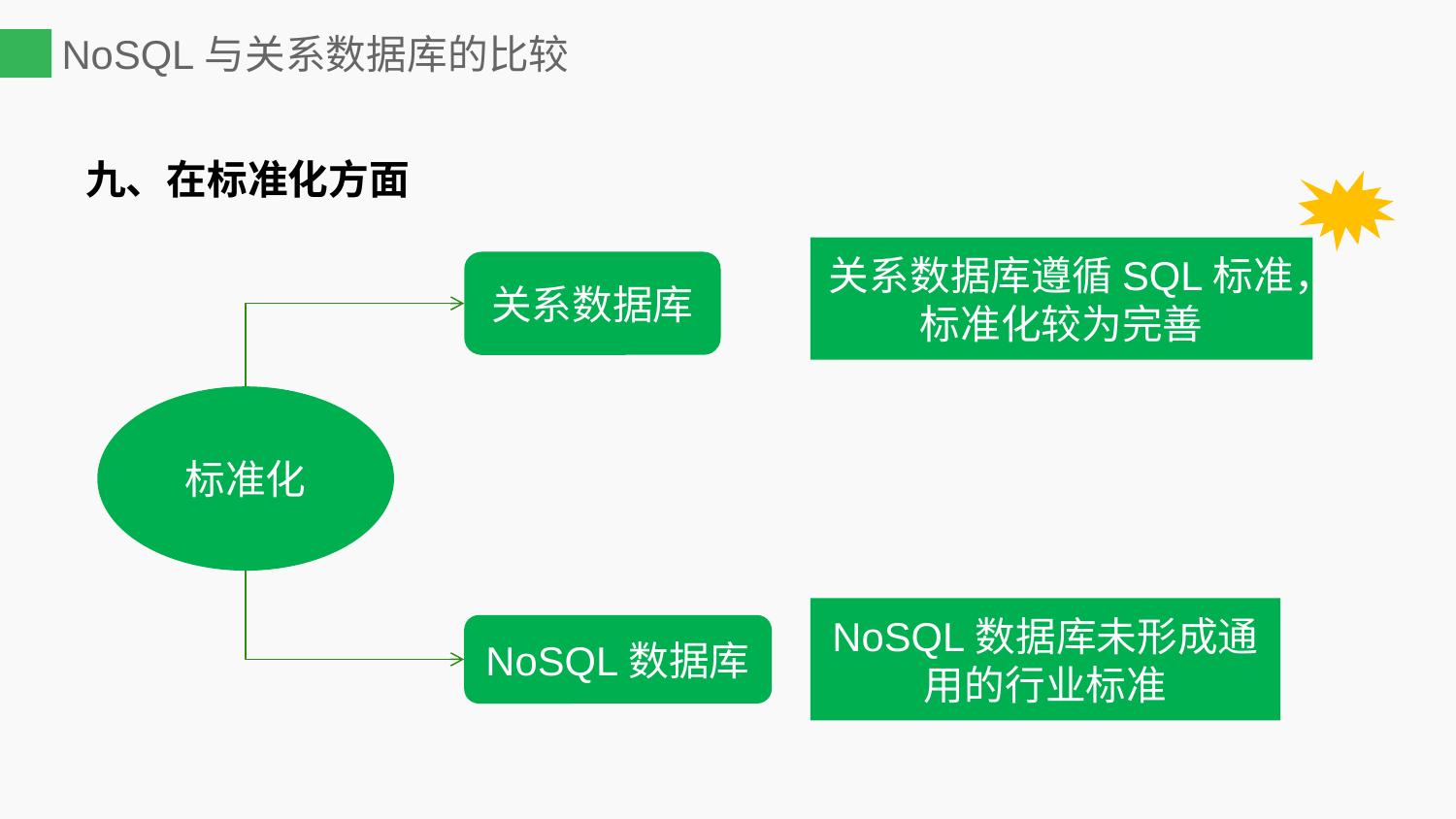

# NoSQL与关系数据库的比较
九、在标准化方面

关系数据库遵循SQL标准，标准化较为完善
关系数据库
标准化
NoSQL数据库未形成通用的行业标准
NoSQL数据库